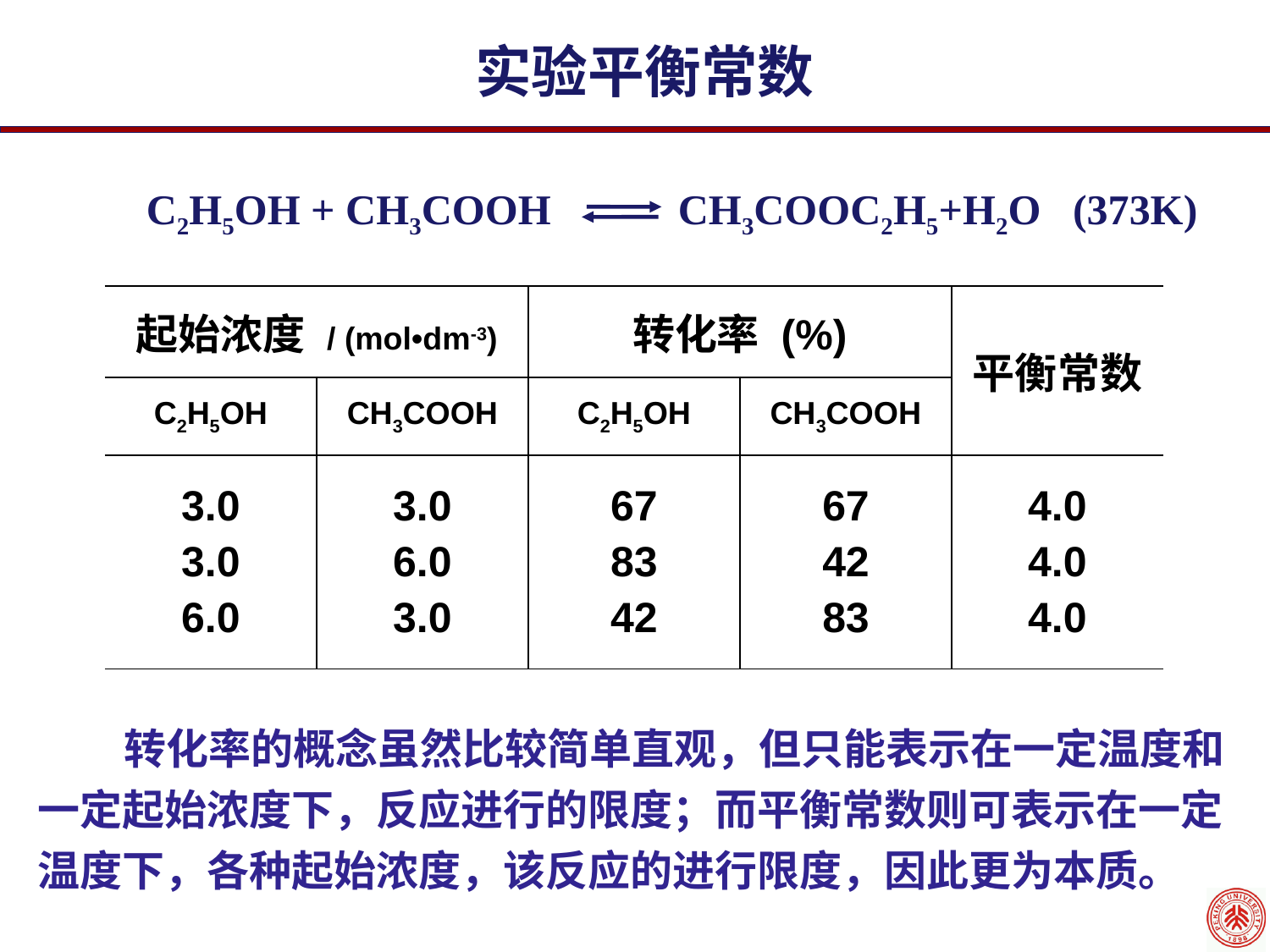

实验平衡常数

        C2H5OH + CH3COOH            CH3COOC2H5+H2O   (373K)

| 起始浓度 / (mol•dm-3) |  | 转化率 (%) |  | 平衡常数 |
| --- | --- | --- | --- | --- |
| C2H5OH | CH3COOH | C2H5OH | CH3COOH |  |
| 3.0 3.0 6.0 | 3.0 6.0 3.0 | 67 83 42 | 67 42 83 | 4.0 4.0 4.0 |
        转化率的概念虽然比较简单直观，但只能表示在一定温度和一定起始浓度下，反应进行的限度；而平衡常数则可表示在一定温度下，各种起始浓度，该反应的进行限度，因此更为本质。